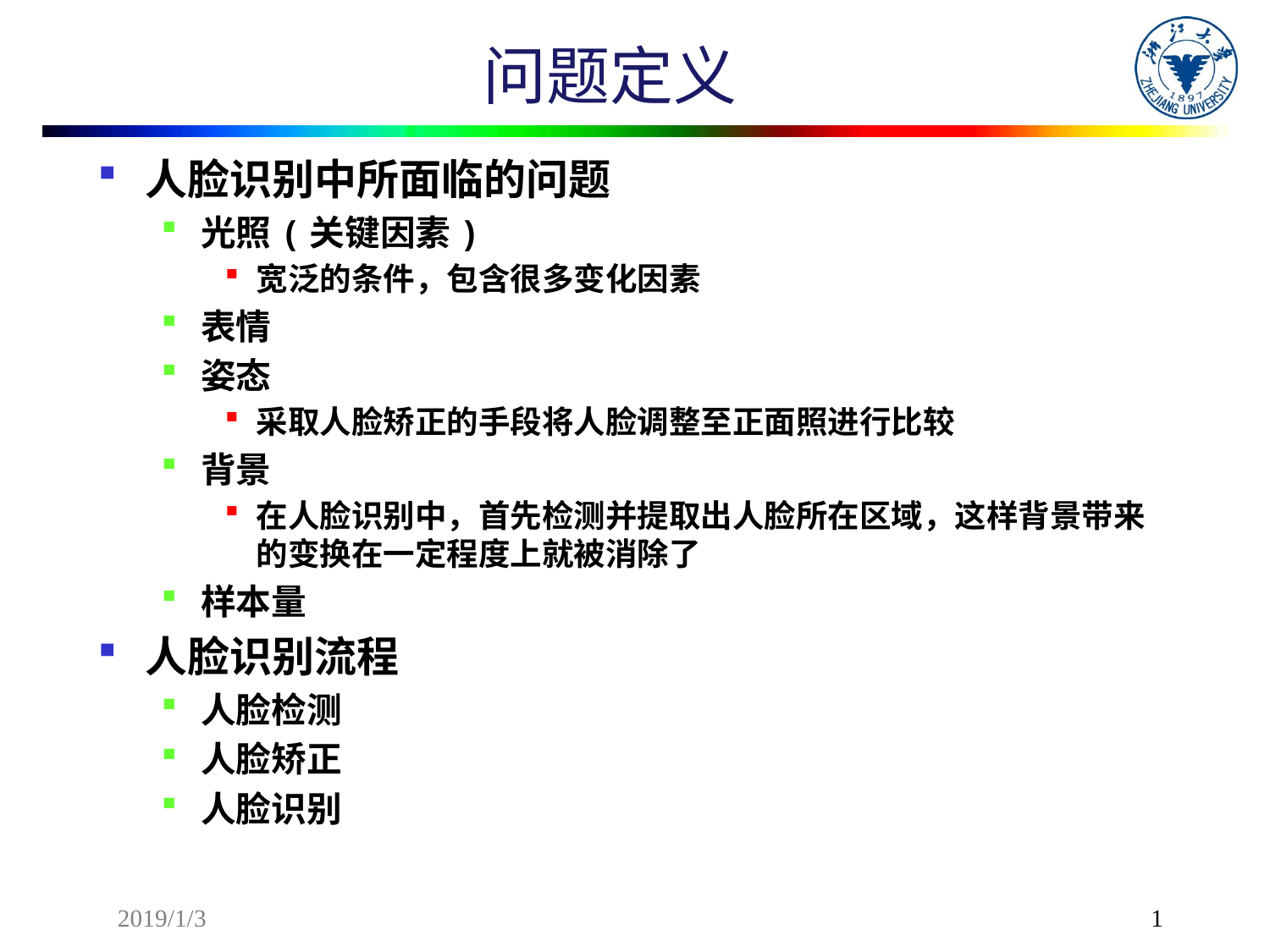

# 问题定义
人脸识别中所面临的问题
光照(关键因素)
宽泛的条件，包含很多变化因素
表情
姿态
采取人脸矫正的手段将人脸调整至正面照进行比较
背景
在人脸识别中，首先检测并提取出人脸所在区域，这样背景带来的变换在一定程度上就被消除了
样本量
人脸识别流程
人脸检测
人脸矫正
人脸识别
2019/1/3
1